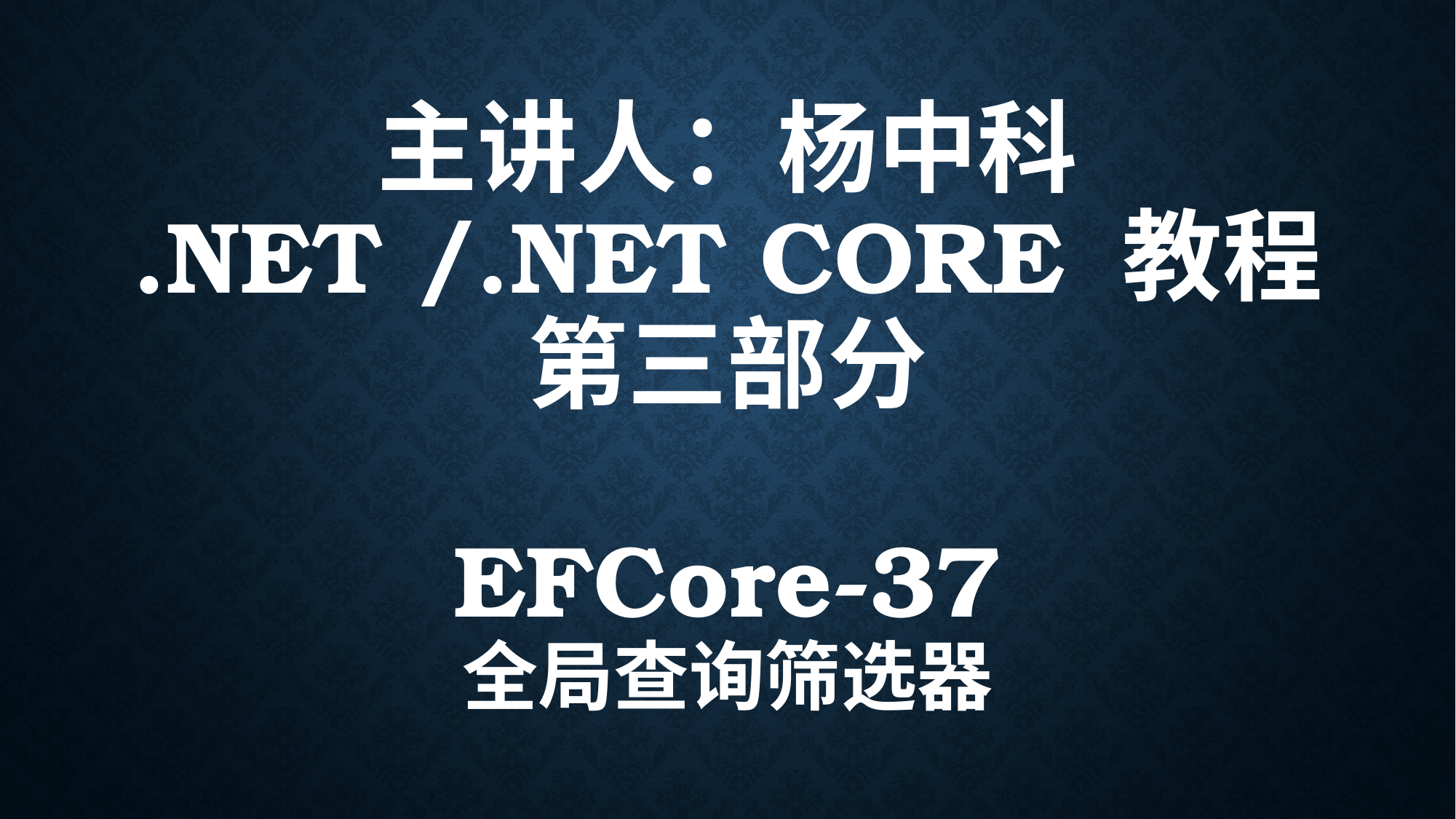

# 主讲人：杨中科 .NET /.NET Core 教程 第三部分 EFCore-37 全局查询筛选器